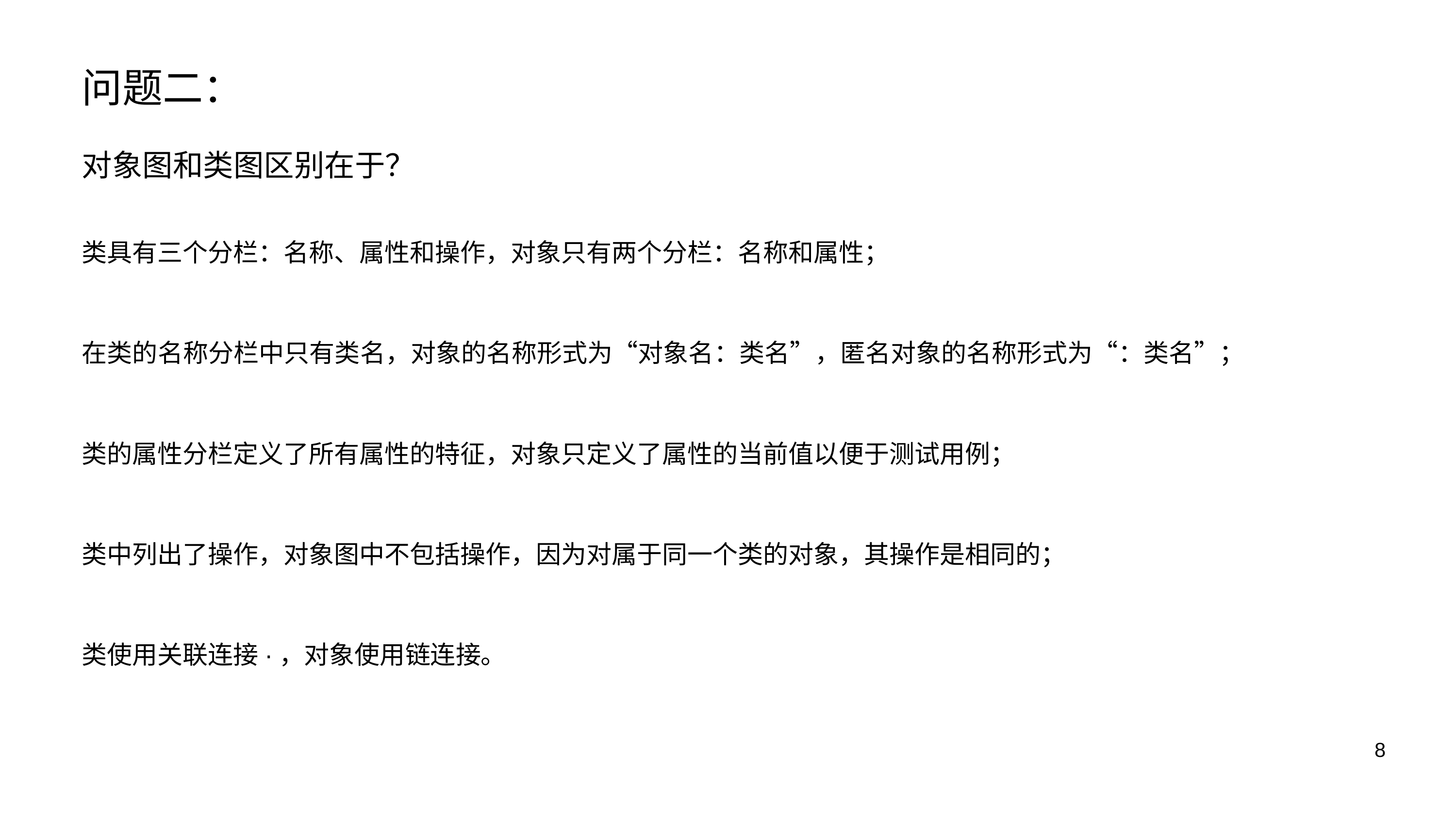

问题二：
对象图和类图区别在于？
类具有三个分栏：名称、属性和操作，对象只有两个分栏：名称和属性；

在类的名称分栏中只有类名，对象的名称形式为“对象名：类名”，匿名对象的名称形式为“：类名”；

类的属性分栏定义了所有属性的特征，对象只定义了属性的当前值以便于测试用例；

类中列出了操作，对象图中不包括操作，因为对属于同一个类的对象，其操作是相同的；

类使用关联连接·，对象使用链连接。
8